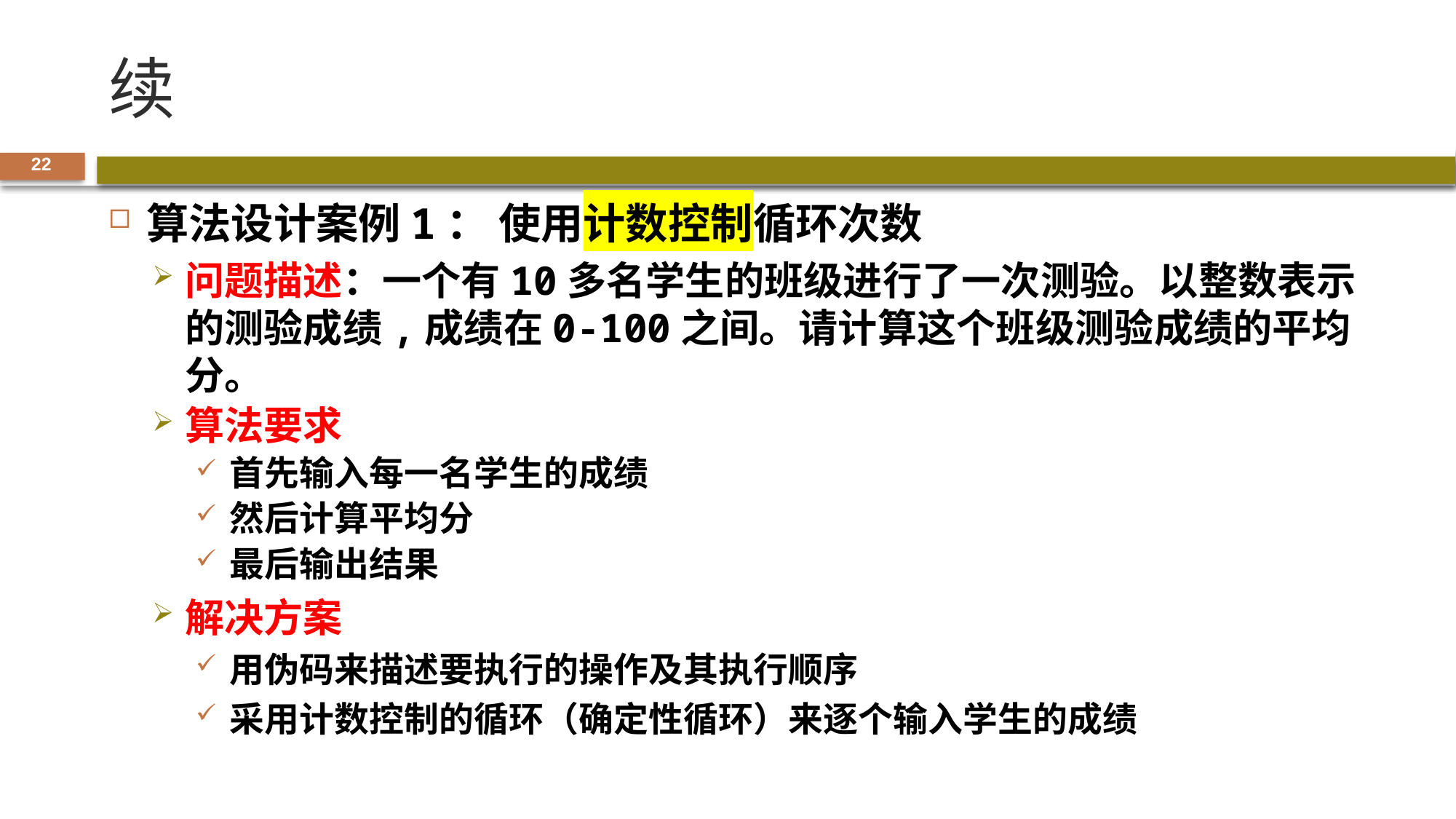

# 续
22
算法设计案例1： 使用计数控制循环次数
问题描述：一个有10多名学生的班级进行了一次测验。以整数表示的测验成绩,成绩在0-100之间。请计算这个班级测验成绩的平均分。
算法要求
首先输入每一名学生的成绩
然后计算平均分
最后输出结果
解决方案
用伪码来描述要执行的操作及其执行顺序
采用计数控制的循环（确定性循环）来逐个输入学生的成绩